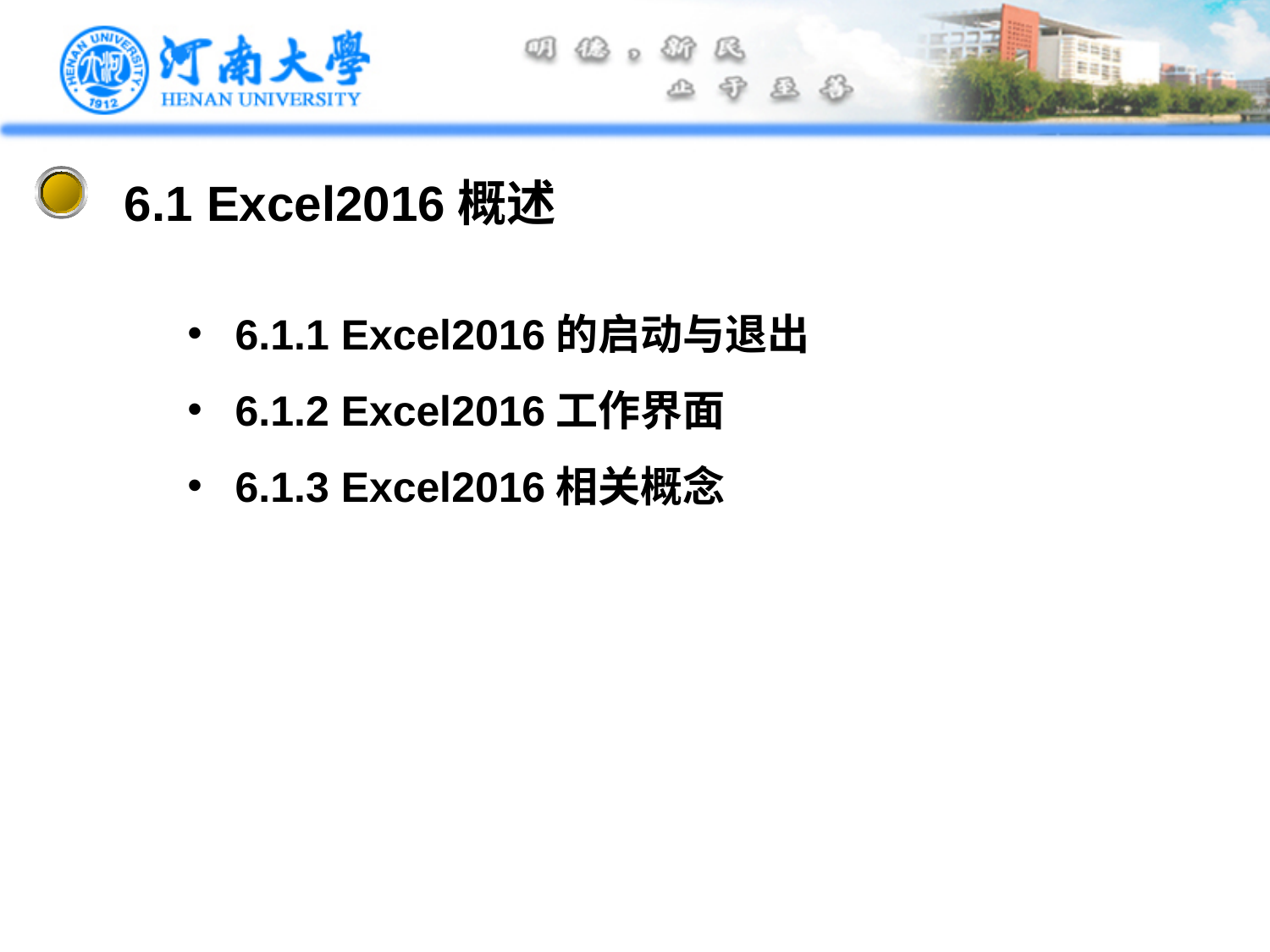

6.1 Excel2016概述

6.1.1 Excel2016的启动与退出
6.1.2 Excel2016工作界面
6.1.3 Excel2016相关概念